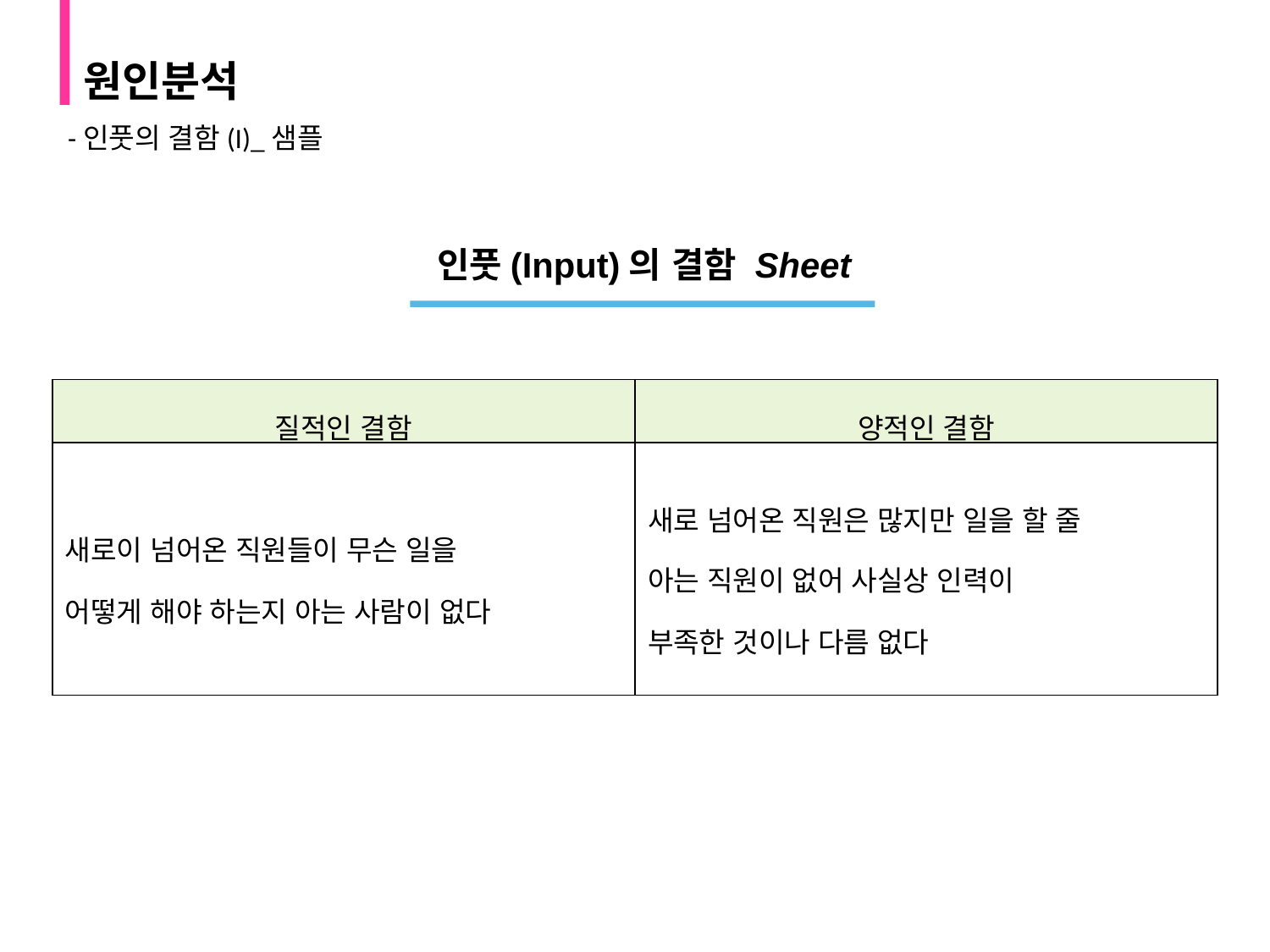

원인분석
-인풋의 결함(I)_샘플
 인풋(Input)의 결함 Sheet

| 질적인 결함 | 양적인 결함 |
| --- | --- |
| 새로이 넘어온 직원들이 무슨 일을 어떻게 해야 하는지 아는 사람이 없다 | 새로 넘어온 직원은 많지만 일을 할 줄 아는 직원이 없어 사실상 인력이 부족한 것이나 다름 없다 |